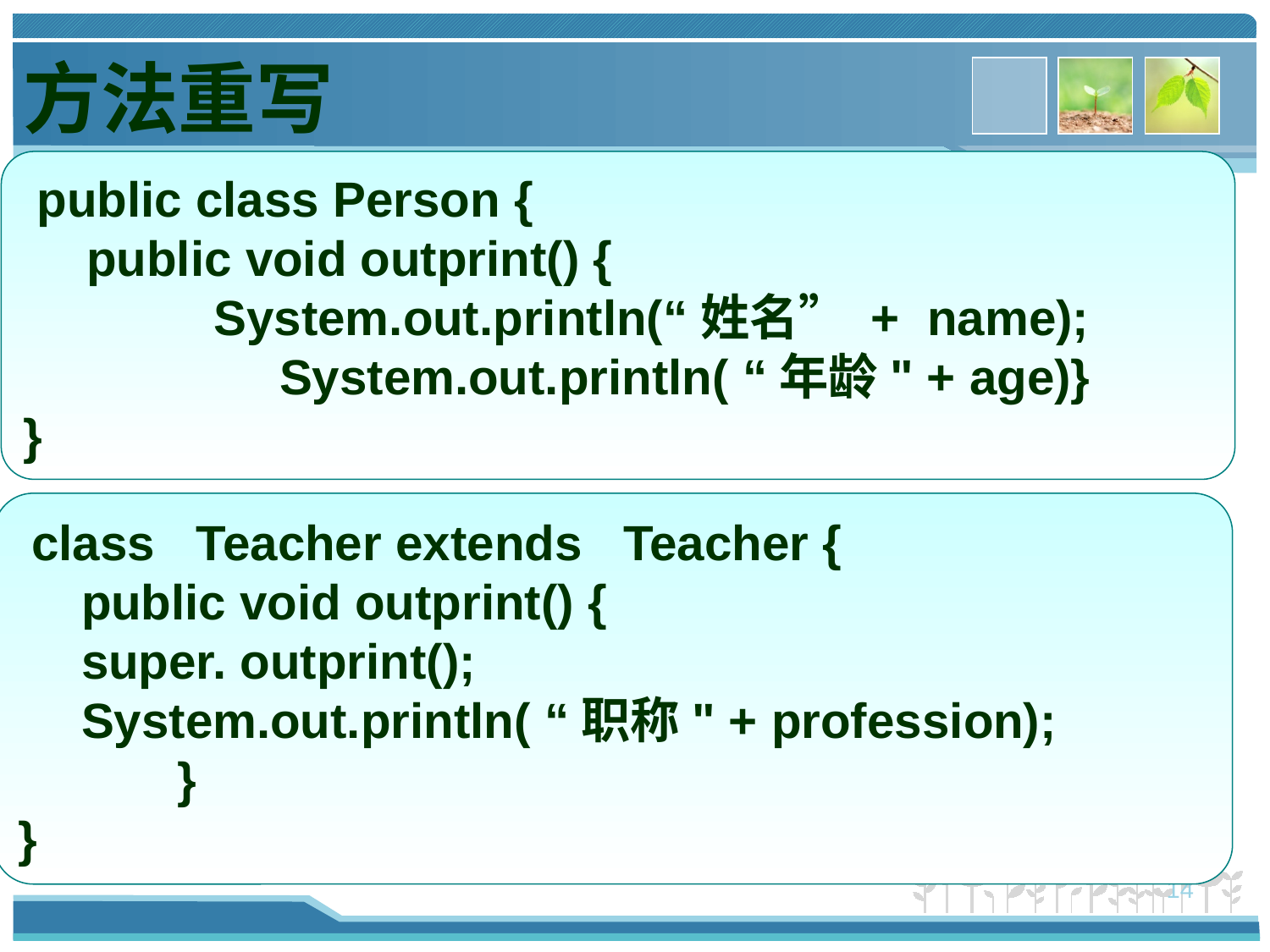

方法重写
 public class Person {
public void outprint() {
	System.out.println(“姓名” +  name);
              System.out.println( “年龄" + age)}
}
 class   Teacher extends   Teacher {
public void outprint() {
super. outprint();
System.out.println( “职称" + profession);
       }
}
14